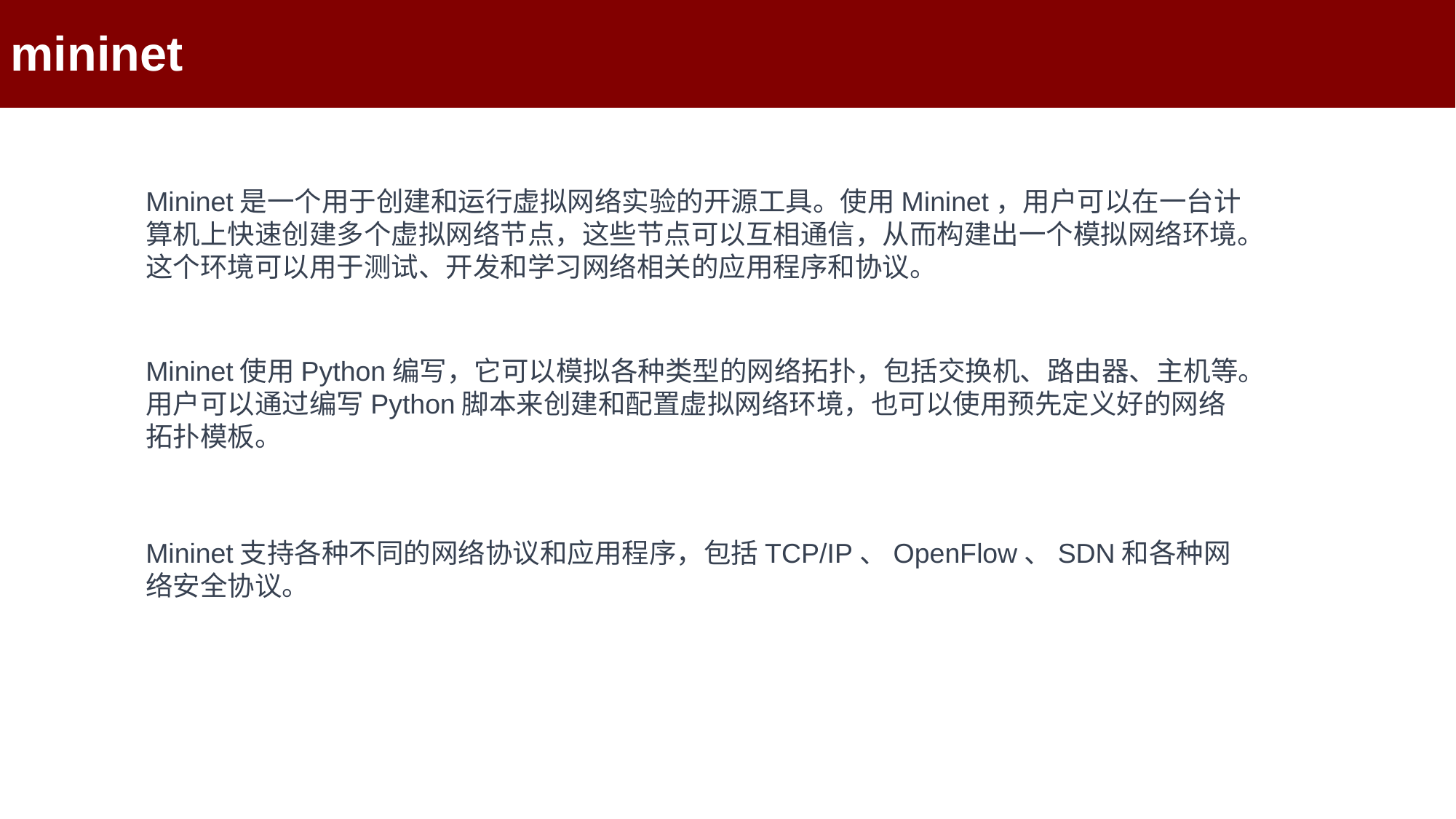

mininet
Mininet是一个用于创建和运行虚拟网络实验的开源工具。使用Mininet，用户可以在一台计算机上快速创建多个虚拟网络节点，这些节点可以互相通信，从而构建出一个模拟网络环境。这个环境可以用于测试、开发和学习网络相关的应用程序和协议。
Mininet使用Python编写，它可以模拟各种类型的网络拓扑，包括交换机、路由器、主机等。用户可以通过编写Python脚本来创建和配置虚拟网络环境，也可以使用预先定义好的网络拓扑模板。
Mininet支持各种不同的网络协议和应用程序，包括TCP/IP、OpenFlow、SDN和各种网络安全协议。